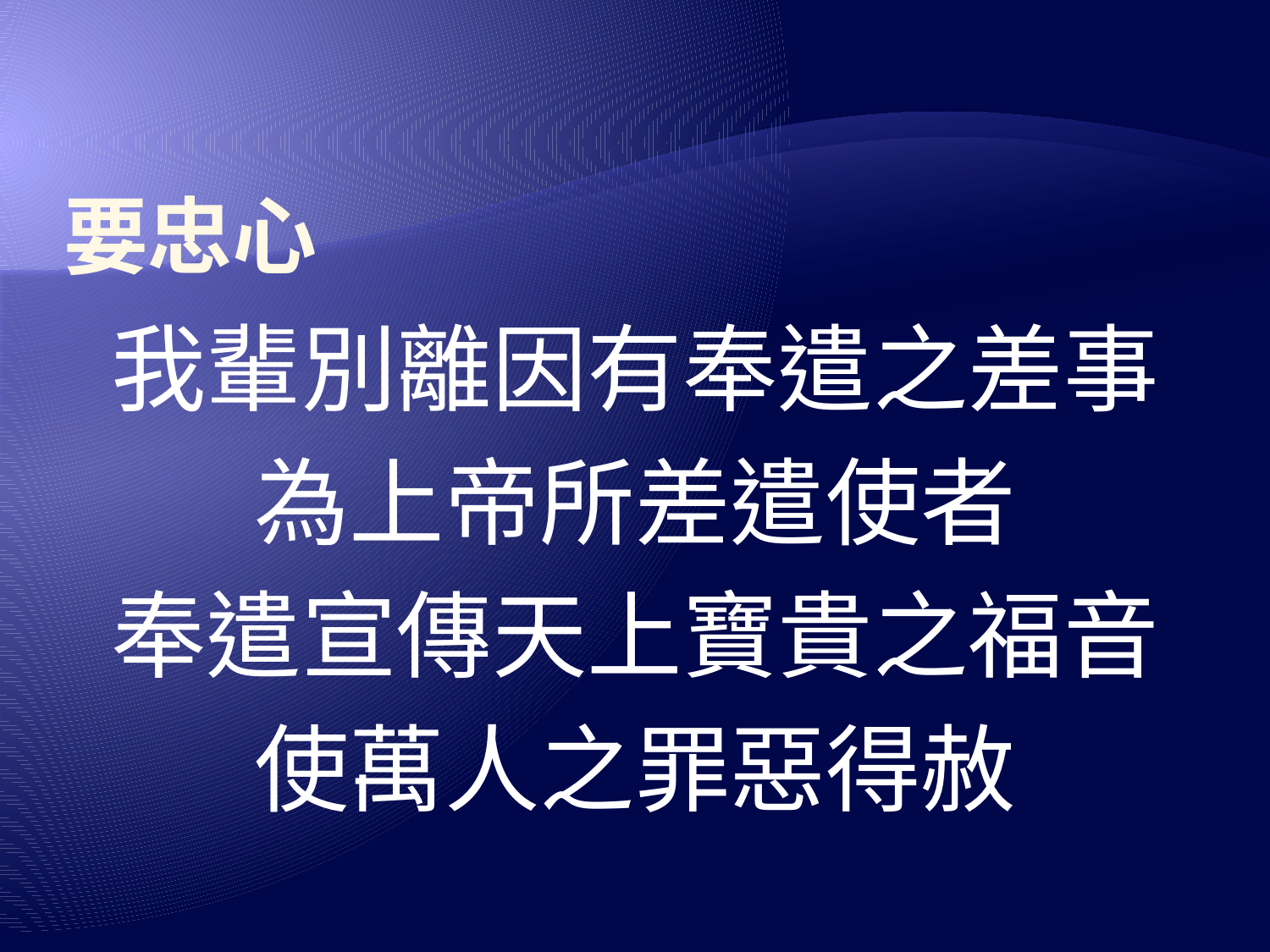

# 要忠心
我輩別離因有奉遣之差事
為上帝所差遣使者
奉遣宣傳天上寶貴之福音
使萬人之罪惡得赦